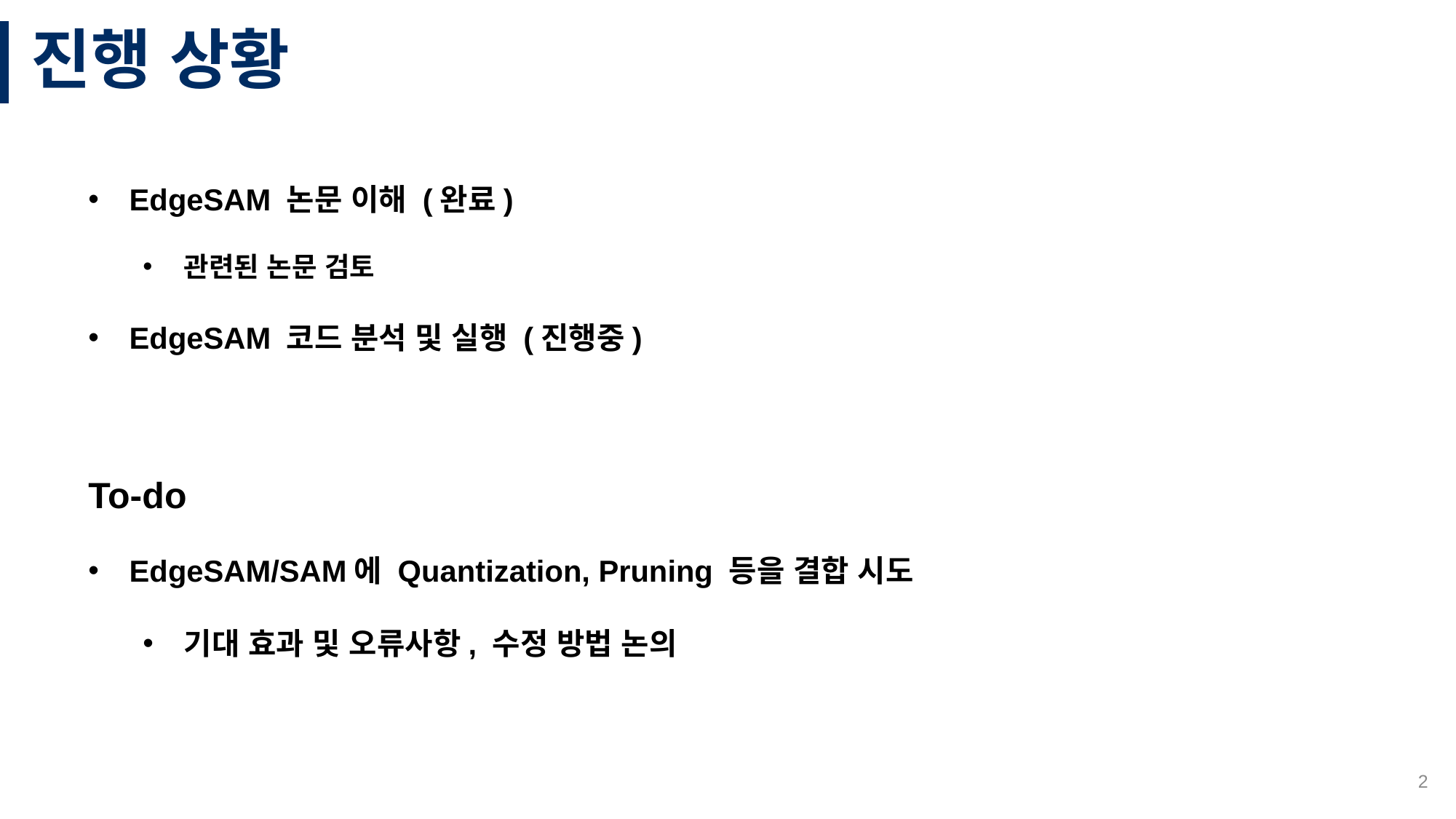

# 진행 상황
EdgeSAM 논문 이해 (완료)
관련된 논문 검토
EdgeSAM 코드 분석 및 실행 (진행중)

To-do
EdgeSAM/SAM에 Quantization, Pruning 등을 결합 시도
기대 효과 및 오류사항, 수정 방법 논의

2